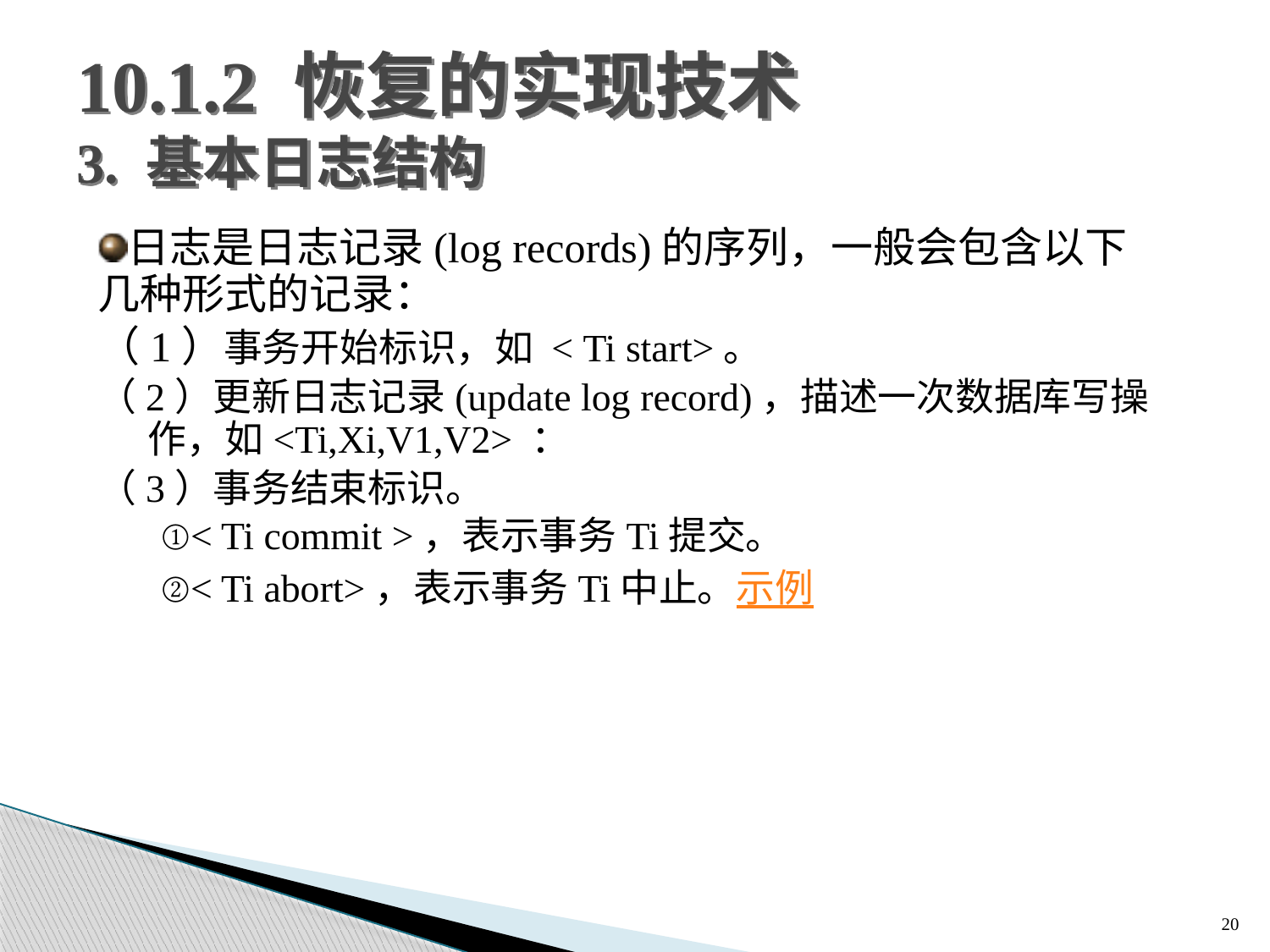

# 10.1.2 恢复的实现技术 3. 基本日志结构
日志是日志记录(log records)的序列，一般会包含以下几种形式的记录：
（1）事务开始标识，如 < Ti start>。
（2）更新日志记录(update log record)，描述一次数据库写操作，如<Ti,Xi,V1,V2> ：
（3）事务结束标识。
①< Ti commit >，表示事务Ti提交。
②< Ti abort>，表示事务Ti中止。示例
20